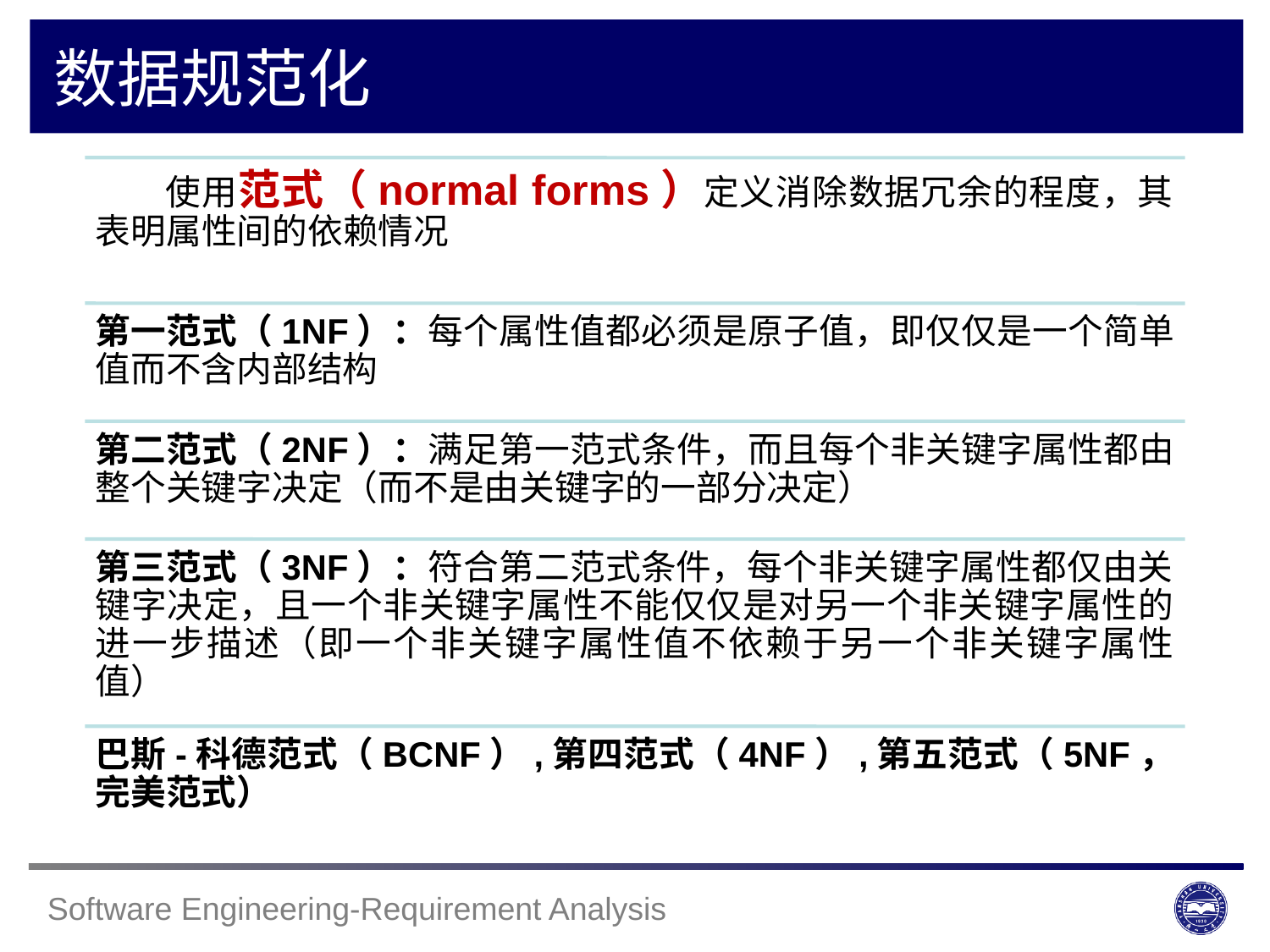

数据规范化
       使用范式（normal forms）定义消除数据冗余的程度，其表明属性间的依赖情况
第一范式（1NF）：每个属性值都必须是原子值，即仅仅是一个简单值而不含内部结构
第二范式（2NF）：满足第一范式条件，而且每个非关键字属性都由整个关键字决定（而不是由关键字的一部分决定）
第三范式（3NF）：符合第二范式条件，每个非关键字属性都仅由关键字决定，且一个非关键字属性不能仅仅是对另一个非关键字属性的进一步描述（即一个非关键字属性值不依赖于另一个非关键字属性值）
巴斯-科德范式（BCNF）,第四范式（4NF）,第五范式（5NF，完美范式）